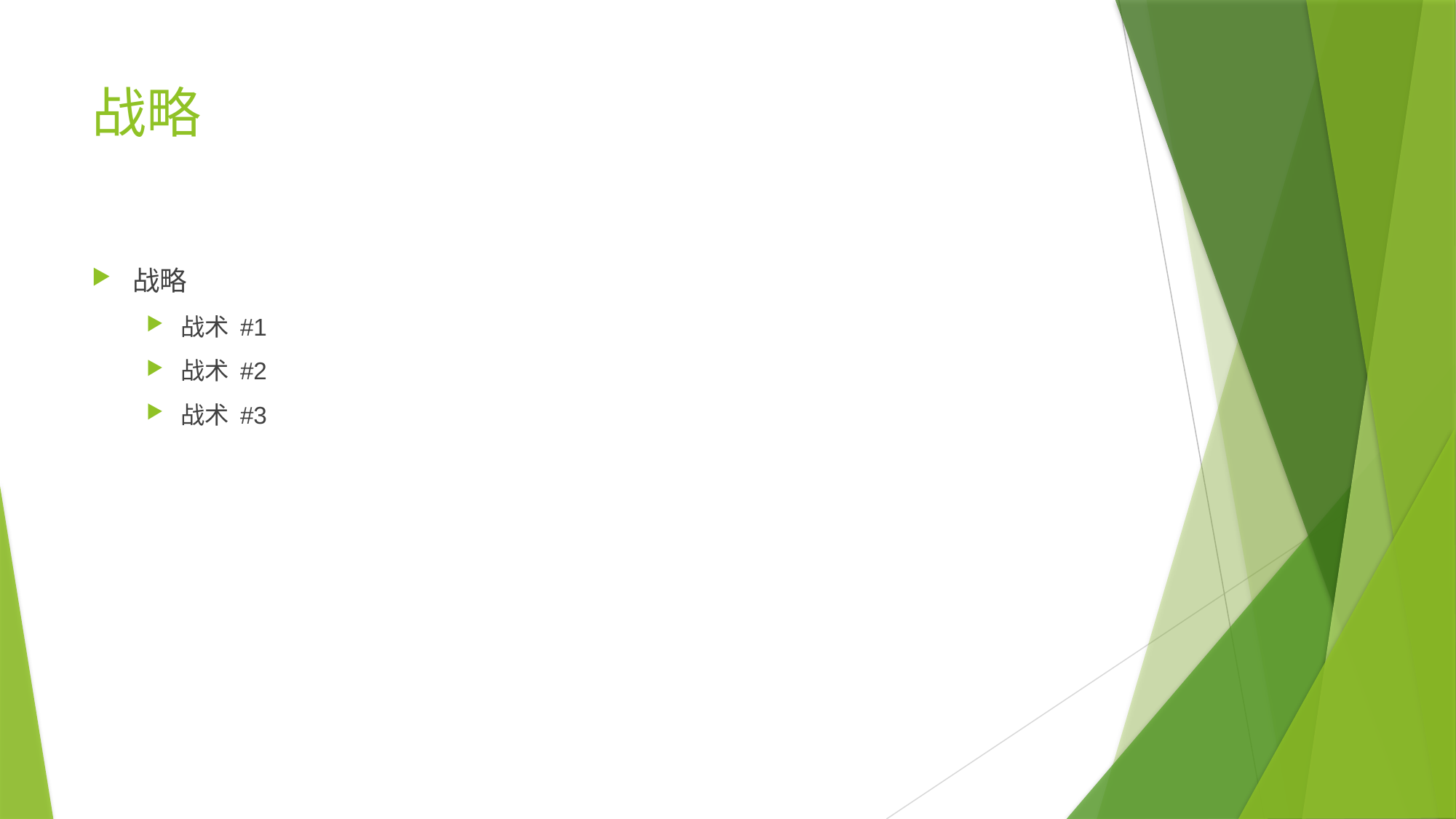

# 战略
战略
战术 #1
战术 #2
战术 #3